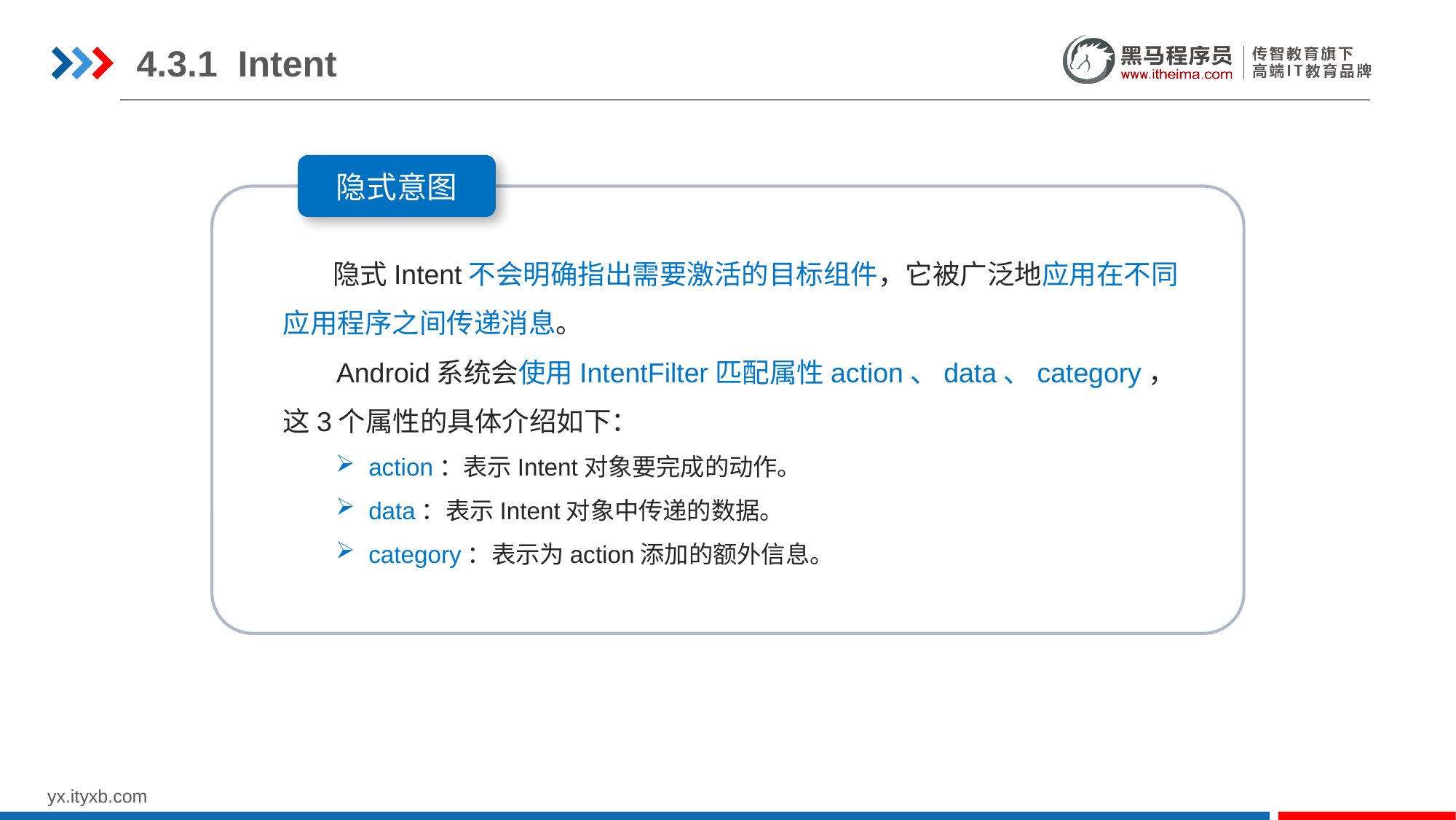

4.3.1  Intent
隐式意图

       隐式Intent不会明确指出需要激活的目标组件，它被广泛地应用在不同应用程序之间传递消息。
       Android系统会使用IntentFilter匹配属性action、data、category，这3个属性的具体介绍如下：
action：表示Intent对象要完成的动作。
data：表示Intent对象中传递的数据。
category：表示为action添加的额外信息。